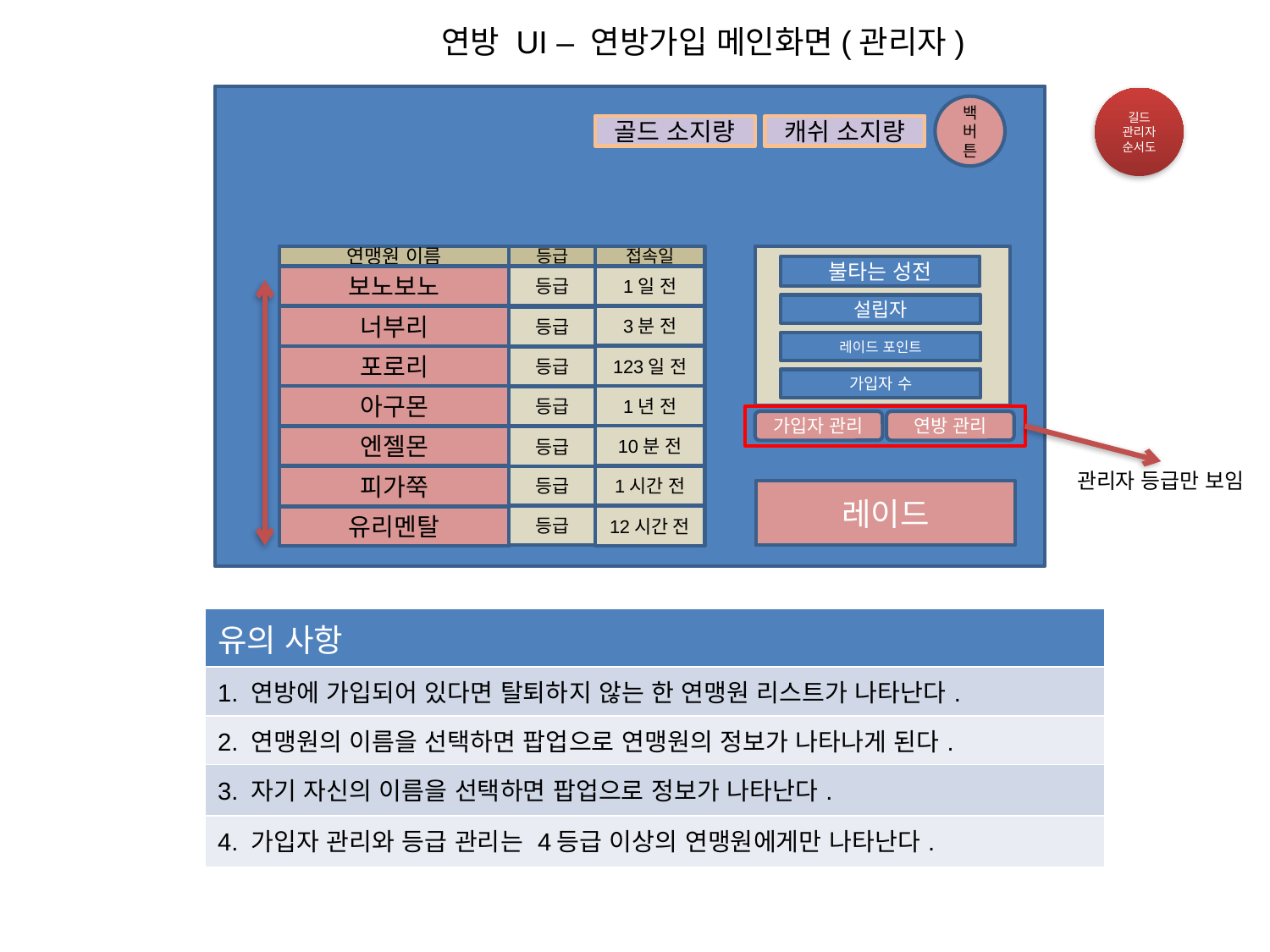

연방 UI – 연방가입 메인화면(관리자)

백버튼
골드 소지량
캐쉬 소지량
연맹원 이름
등급
접속일
보노보노
등급
1일 전
3분 전
너부리
등급
123일 전
포로리
등급
1년 전
아구몬
등급
가입자 관리
연방 관리
10분 전
엔젤몬
등급
등급
1시간 전
피가쭉
등급
12시간 전
유리멘탈

불타는 성전
설립자
레이드 포인트
가입자 수
길드 관리자 순서도

관리자 등급만 보임
레이드
| 유의 사항 |
| --- |
| 1. 연방에 가입되어 있다면 탈퇴하지 않는 한 연맹원 리스트가 나타난다. |
| 2. 연맹원의 이름을 선택하면 팝업으로 연맹원의 정보가 나타나게 된다. |
| 3. 자기 자신의 이름을 선택하면 팝업으로 정보가 나타난다. |
| 4. 가입자 관리와 등급 관리는 4등급 이상의 연맹원에게만 나타난다. |